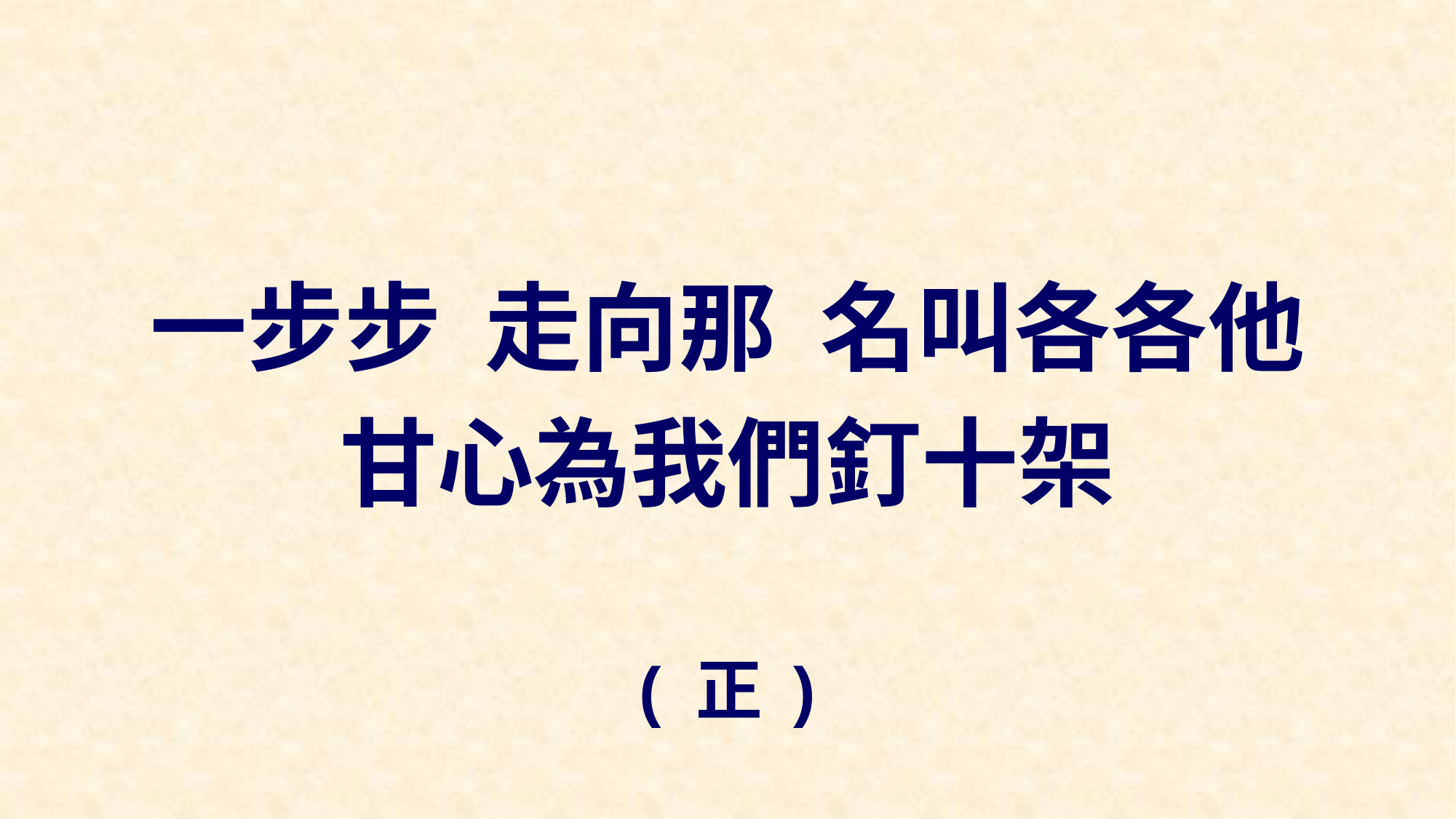

一步步  走向那  名叫各各他
甘心為我們釘十架
( 正 )